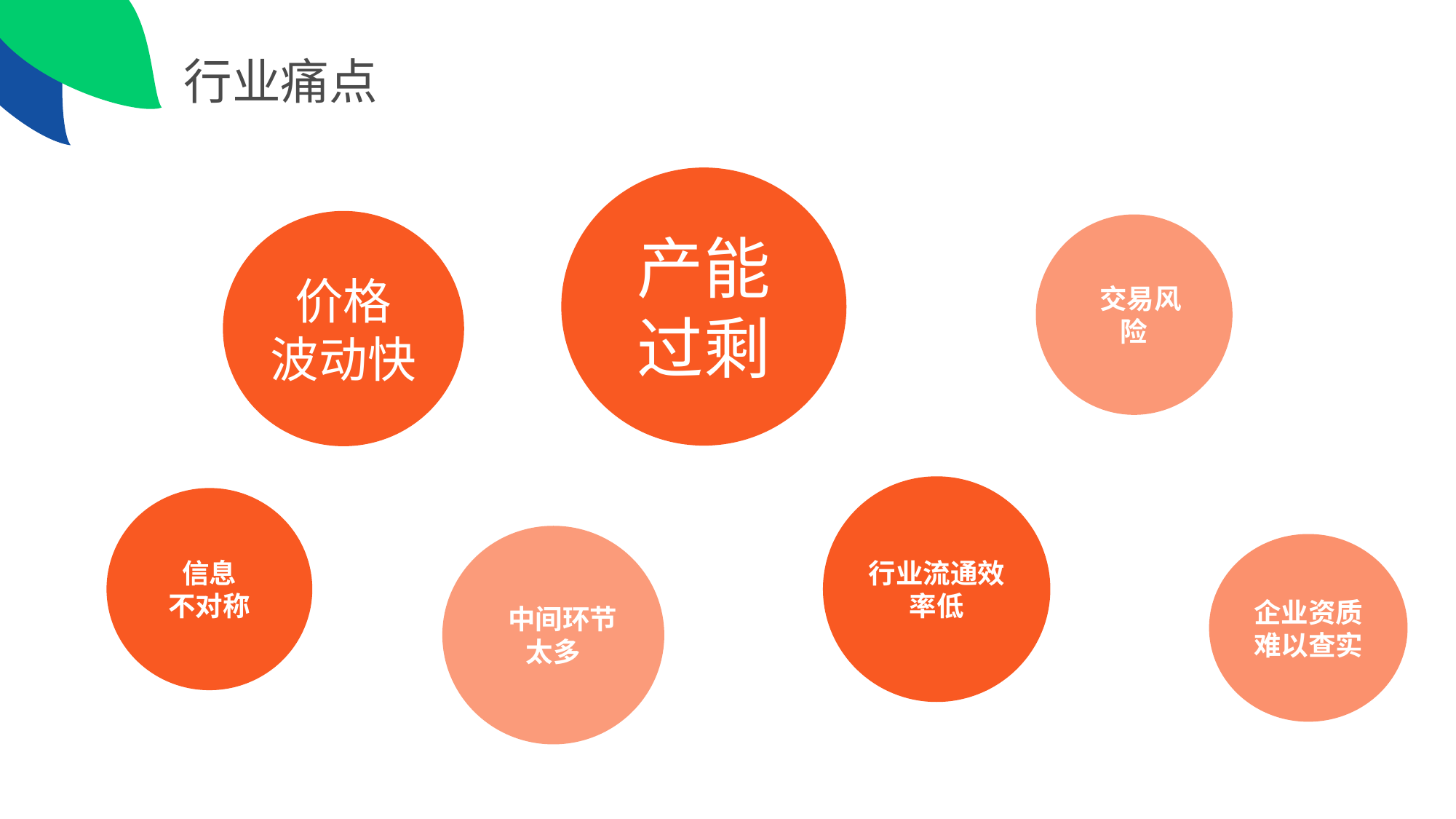

# 行业痛点
产能过剩
价格
波动快
 交易风险
行业流通效率低
信息
不对称
  中间环节太多
企业资质
难以查实